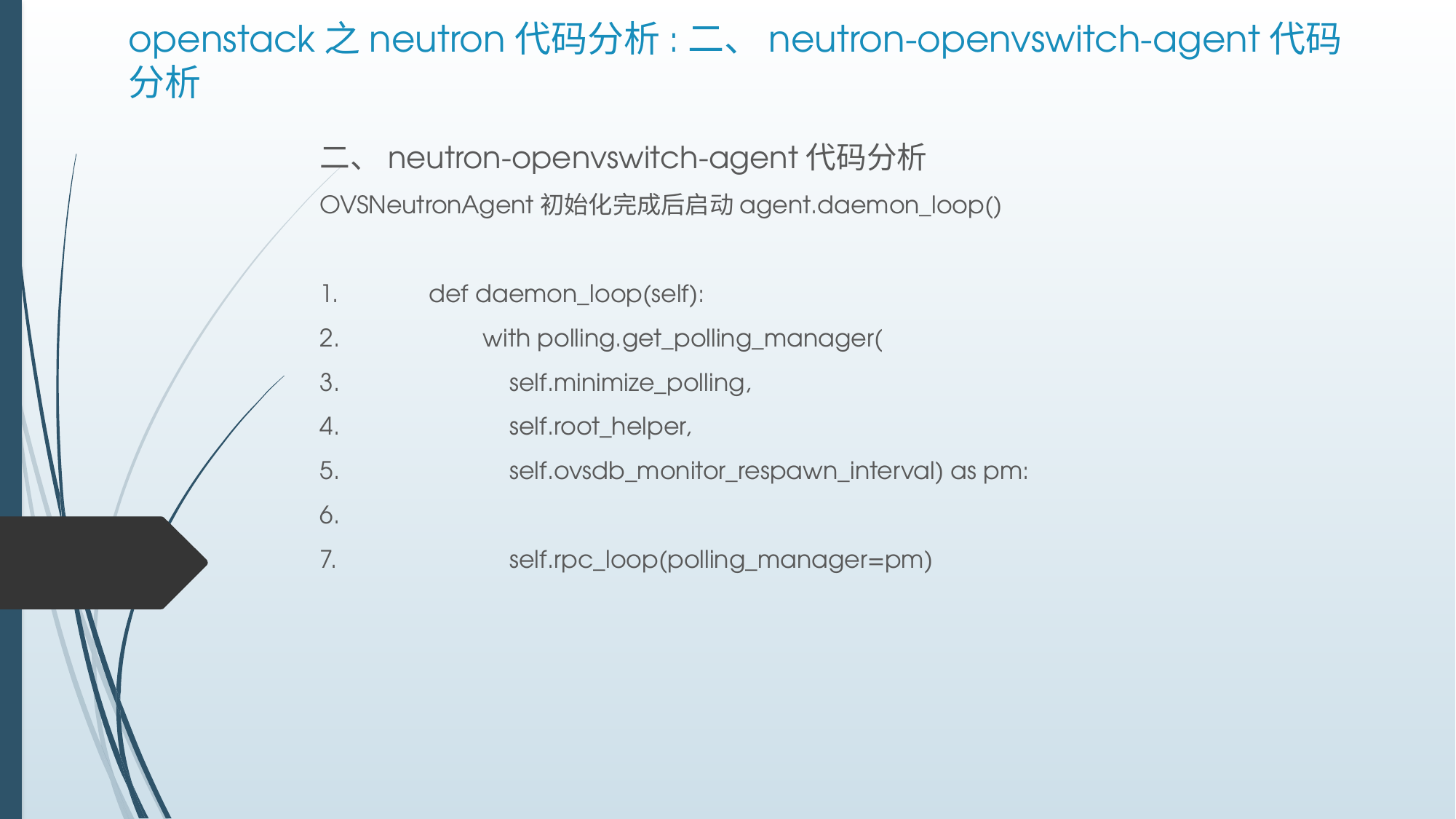

# openstack之neutron代码分析:二、neutron-openvswitch-agent代码分析
二、neutron-openvswitch-agent代码分析
OVSNeutronAgent初始化完成后启动agent.daemon_loop()

1.	def daemon_loop(self):
2.	        with polling.get_polling_manager(
3.	            self.minimize_polling,
4.	            self.root_helper,
5.	            self.ovsdb_monitor_respawn_interval) as pm:
6.
7.	            self.rpc_loop(polling_manager=pm)